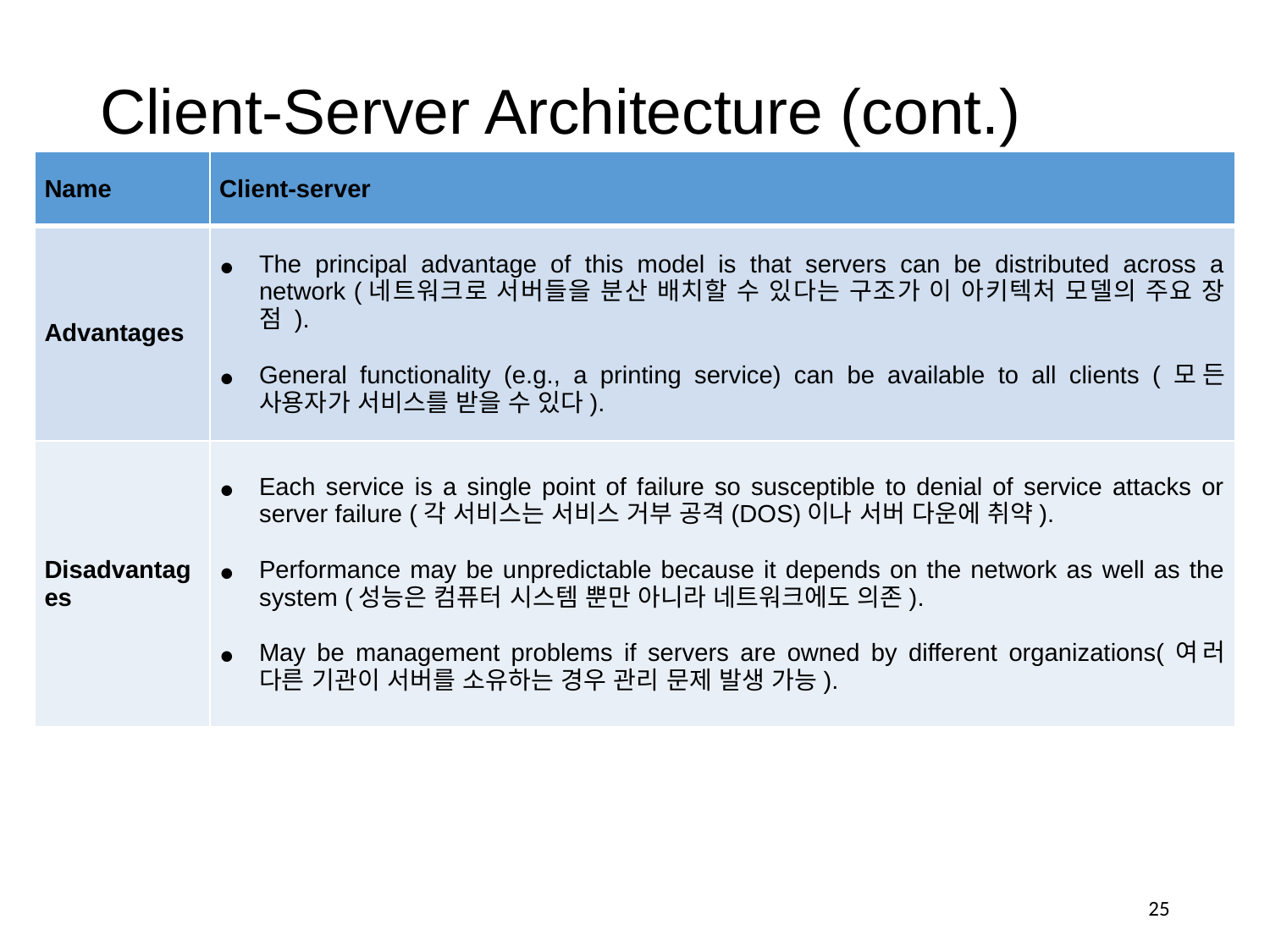

# Client-Server Architecture (cont.)
| Name | Client-server |
| --- | --- |
| Advantages | The principal advantage of this model is that servers can be distributed across a network (네트워크로 서버들을 분산 배치할 수 있다는 구조가 이 아키텍처 모델의 주요 장점 ). General functionality (e.g., a printing service) can be available to all clients (모든 사용자가 서비스를 받을 수 있다). |
| Disadvantages | Each service is a single point of failure so susceptible to denial of service attacks or server failure (각 서비스는 서비스 거부 공격(DOS)이나 서버 다운에 취약). Performance may be unpredictable because it depends on the network as well as the system (성능은 컴퓨터 시스템 뿐만 아니라 네트워크에도 의존). May be management problems if servers are owned by different organizations(여러 다른 기관이 서버를 소유하는 경우 관리 문제 발생 가능). |

25